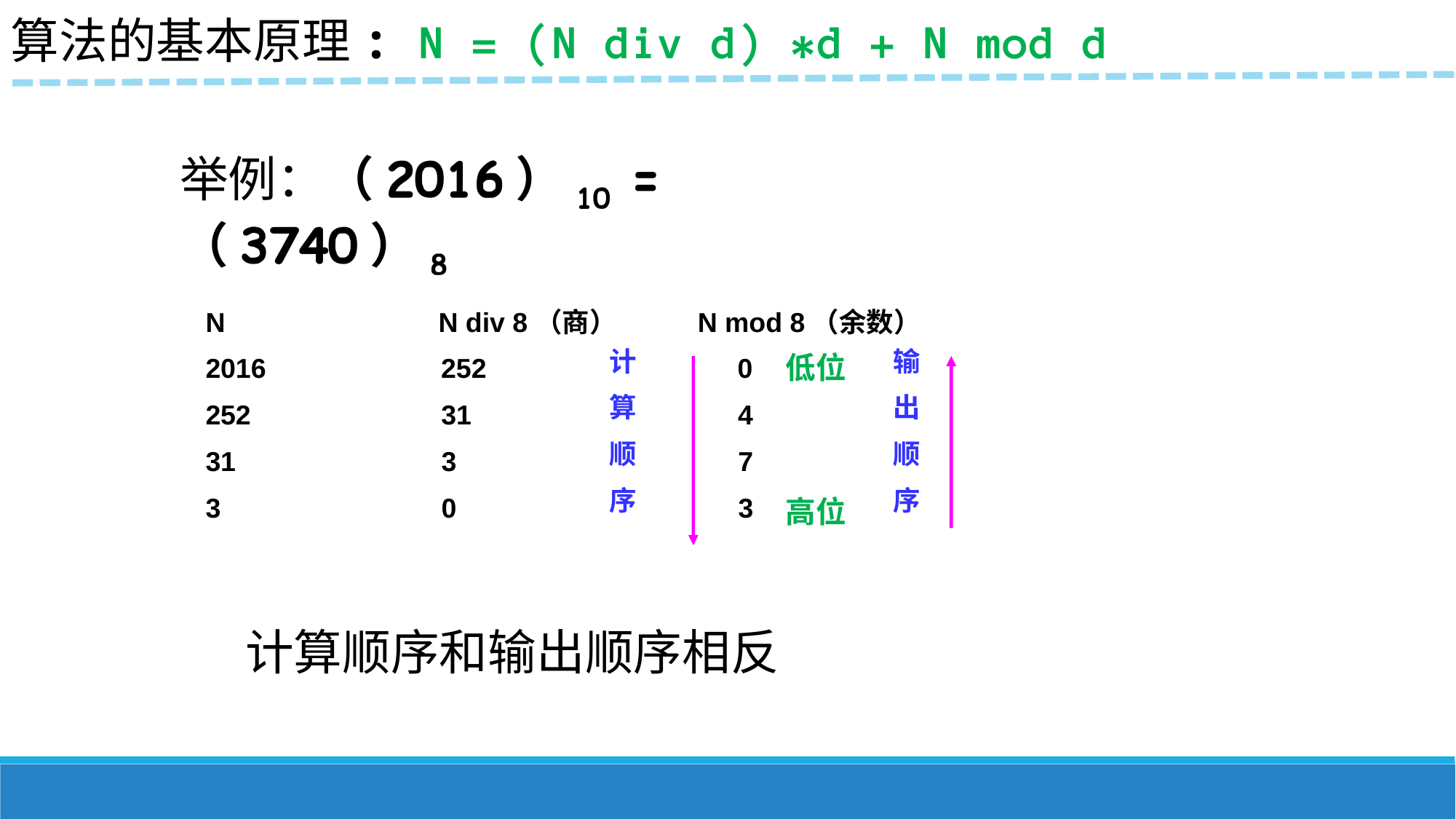

算法的基本原理: N = (N div d) *d + N mod d
举例：（2016）10 = （3740）8

N                            N div 8（商）            N mod 8（余数）
2016                       252                                 0
252                         31                                   4
31                           3                                     7
3                             0                                     3
计
算
顺
序
输
出
顺
序
低位

高位

计算顺序和输出顺序相反